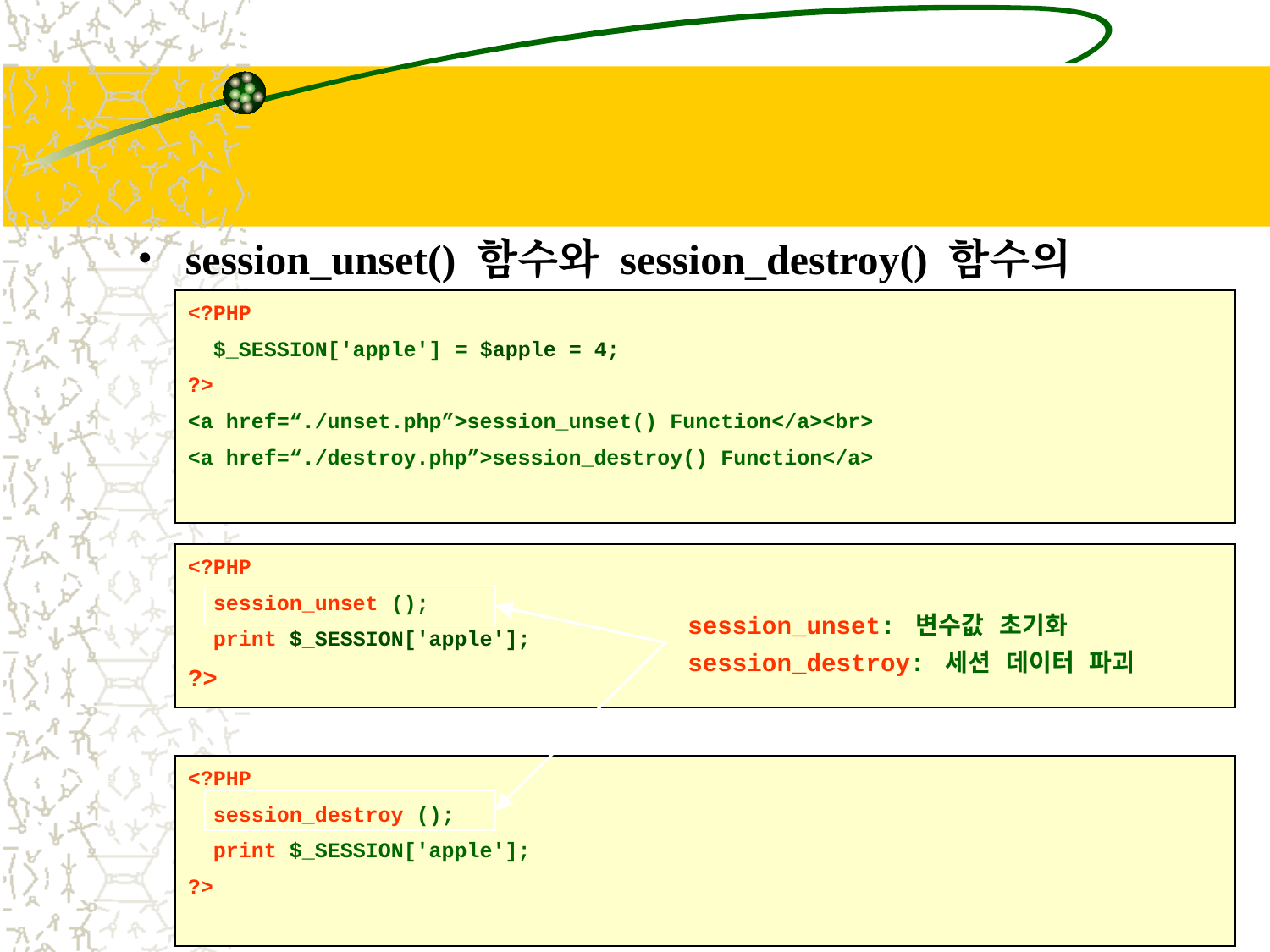

#
session_unset() 함수와 session_destroy() 함수의 차이점
<?PHP
  $_SESSION['apple'] = $apple = 4;
?>
<a href=“./unset.php”>session_unset() Function</a><br>
<a href=“./destroy.php”>session_destroy() Function</a>
<?PHP
  session_unset ();
  print $_SESSION['apple'];
?>

session_unset: 변수값 초기화
session_destroy: 세션 데이터 파괴

<?PHP
  session_destroy ();
  print $_SESSION['apple'];
?>